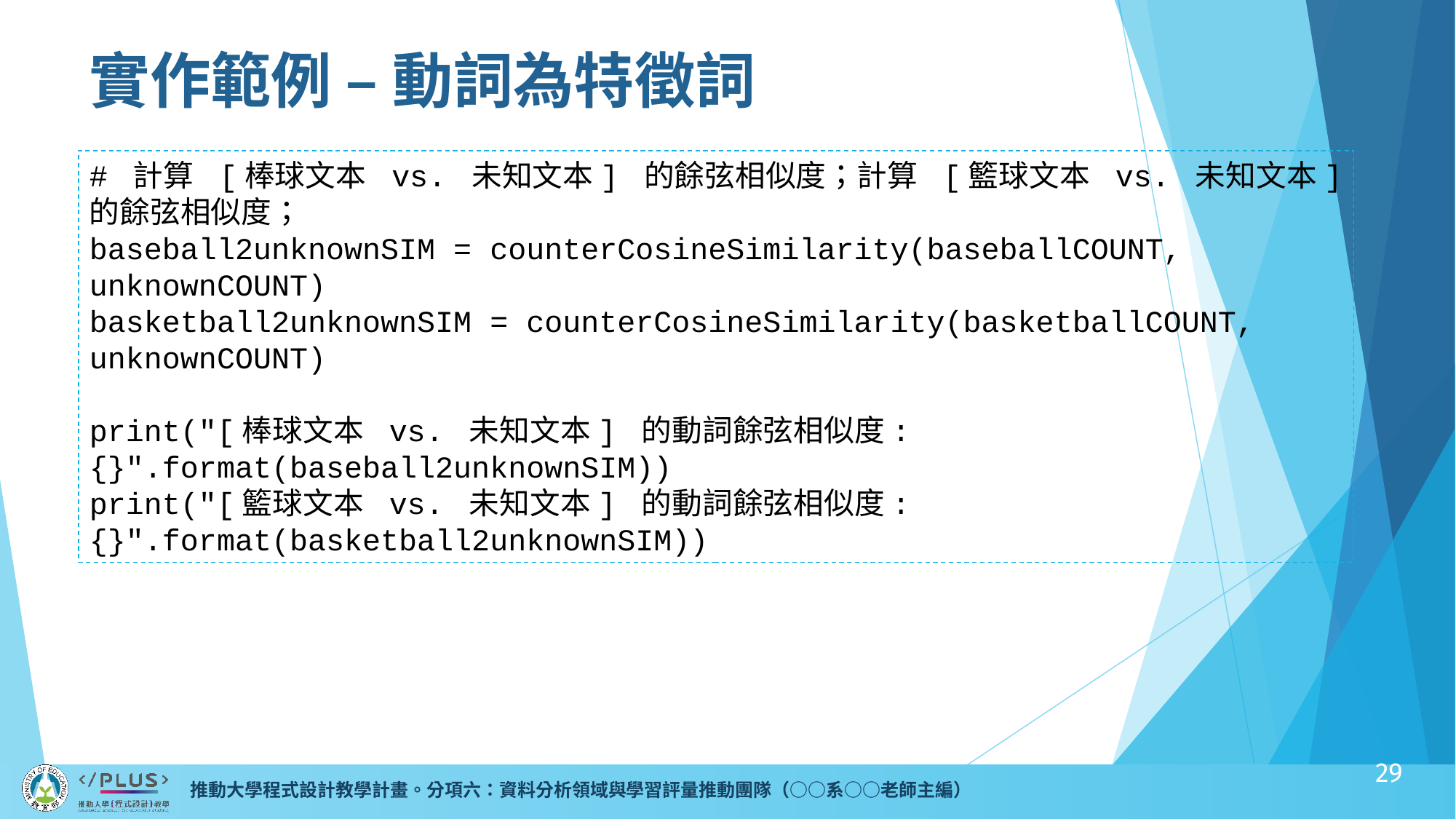

# 實作範例 – 動詞為特徵詞
# 計算 [棒球文本 vs. 未知文本] 的餘弦相似度；計算 [籃球文本 vs. 未知文本] 的餘弦相似度；
baseball2unknownSIM = counterCosineSimilarity(baseballCOUNT, unknownCOUNT)
basketball2unknownSIM = counterCosineSimilarity(basketballCOUNT, unknownCOUNT)

print("[棒球文本 vs. 未知文本] 的動詞餘弦相似度:{}".format(baseball2unknownSIM))
print("[籃球文本 vs. 未知文本] 的動詞餘弦相似度:{}".format(basketball2unknownSIM))
29